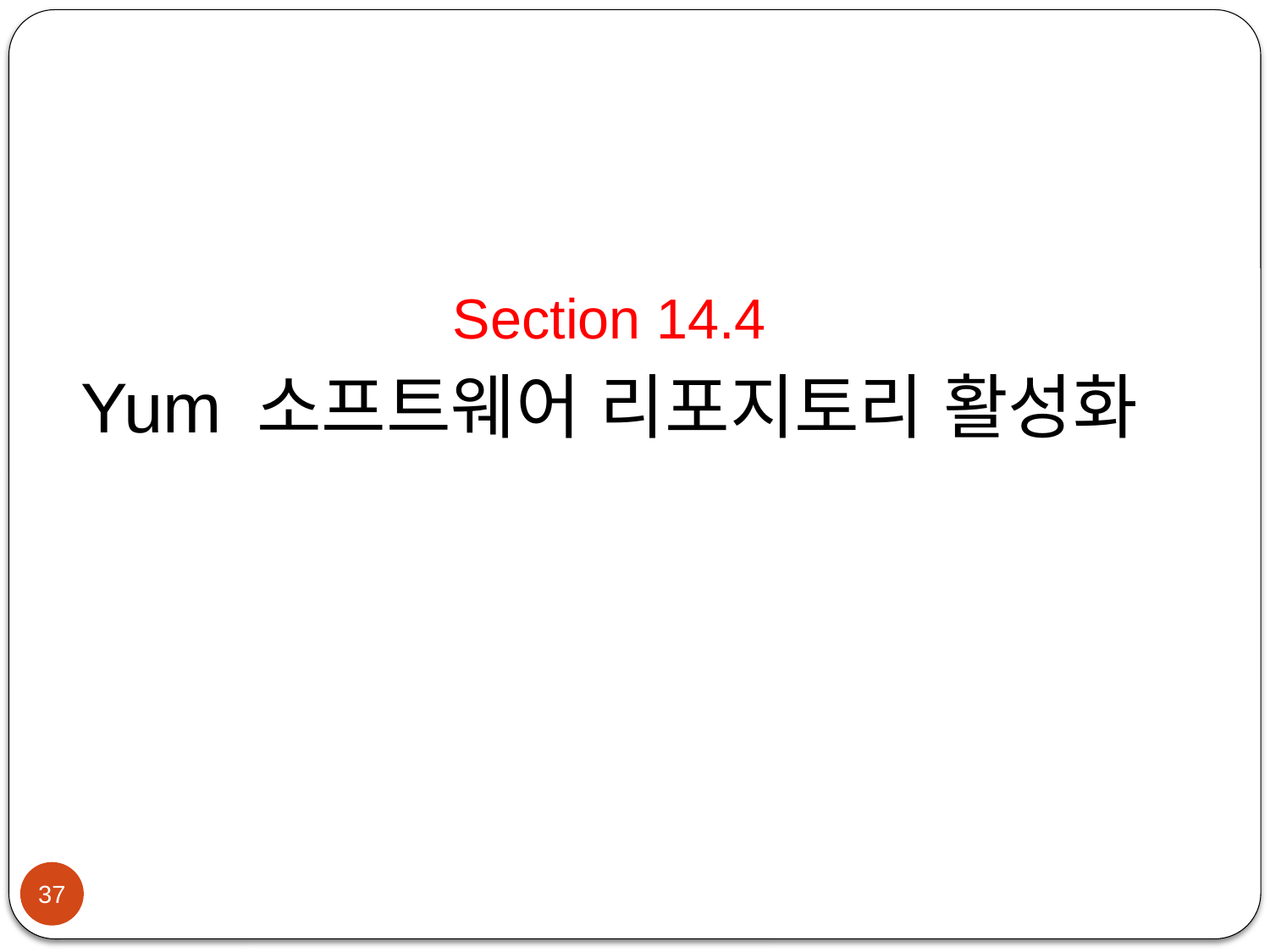

Section 14.4
Yum 소프트웨어 리포지토리 활성화
37